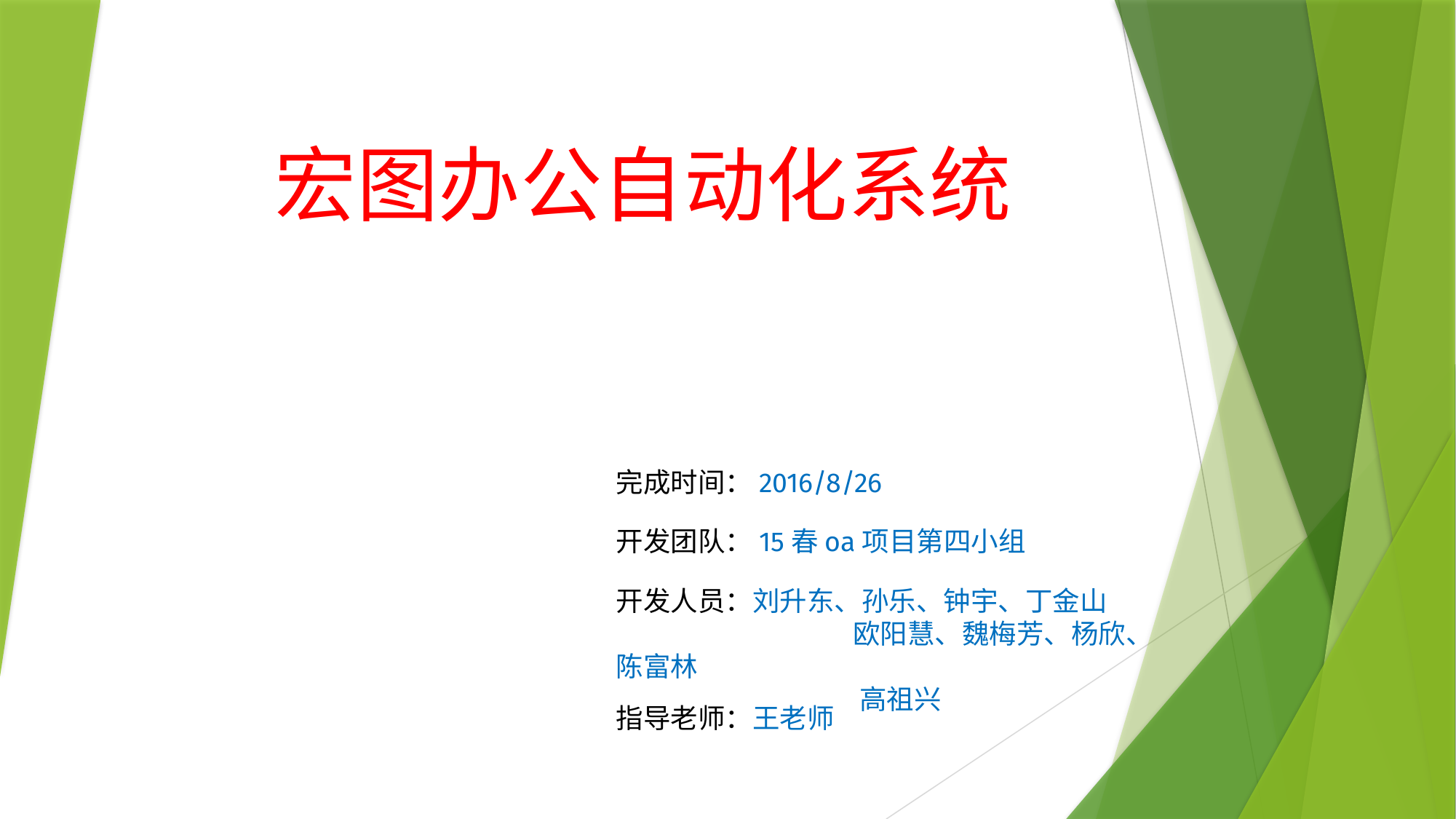

# 宏图办公自动化系统
完成时间：2016/8/26
开发团队：15春oa项目第四小组
开发人员：刘升东、孙乐、钟宇、丁金山     		   欧阳慧、魏梅芳、杨欣、陈富林
		   高祖兴
指导老师：王老师